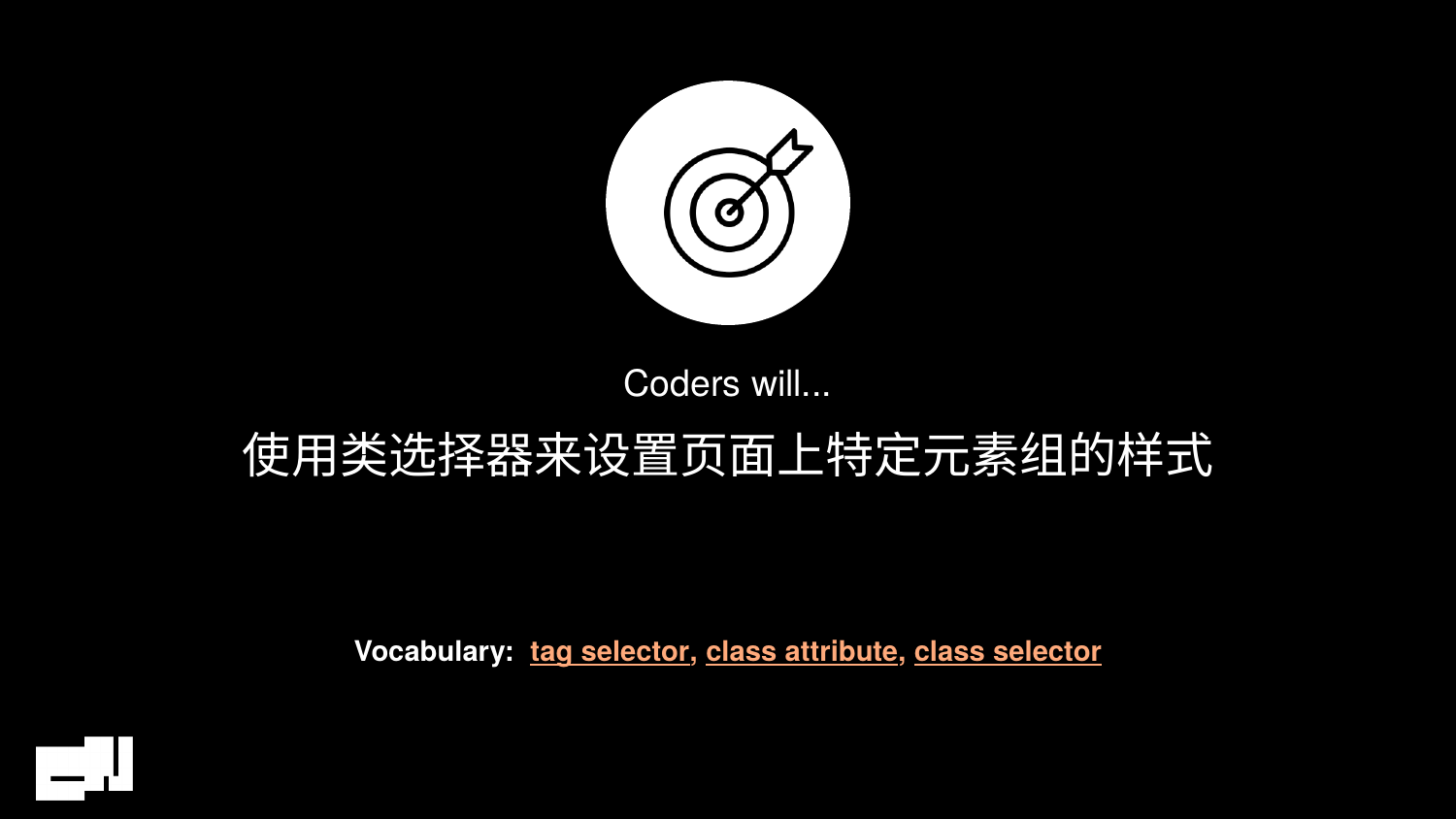

# 使用类选择器来设置页面上特定元素组的样式
Vocabulary:  tag selector, class attribute, class selector